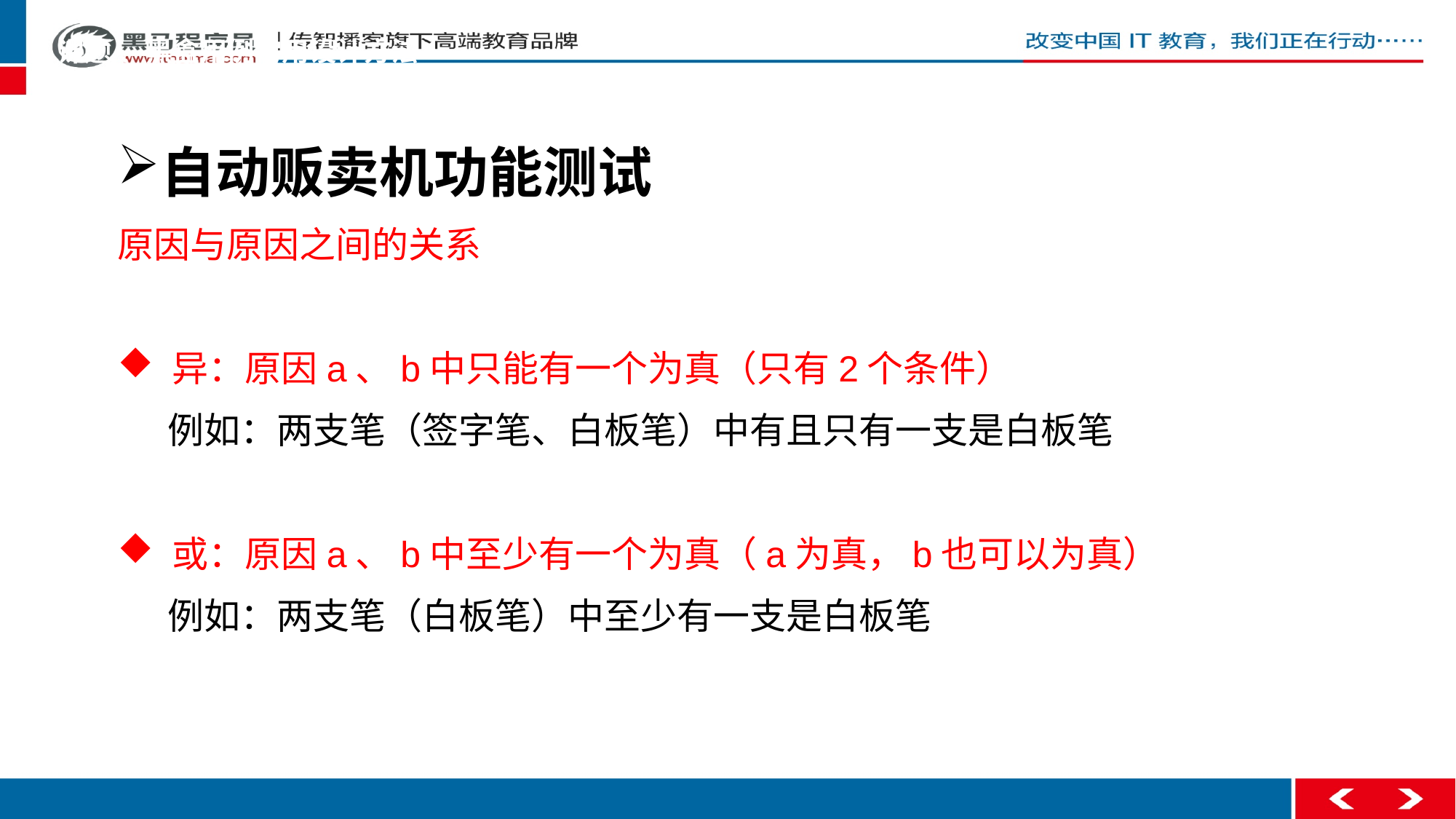

课题 、黑盒用例常用设计方法
自动贩卖机功能测试
原因与原因之间的关系

异：原因a、b中只能有一个为真（只有2个条件）
     例如：两支笔（签字笔、白板笔）中有且只有一支是白板笔

或：原因a、b中至少有一个为真（a为真，b也可以为真）
     例如：两支笔（白板笔）中至少有一支是白板笔